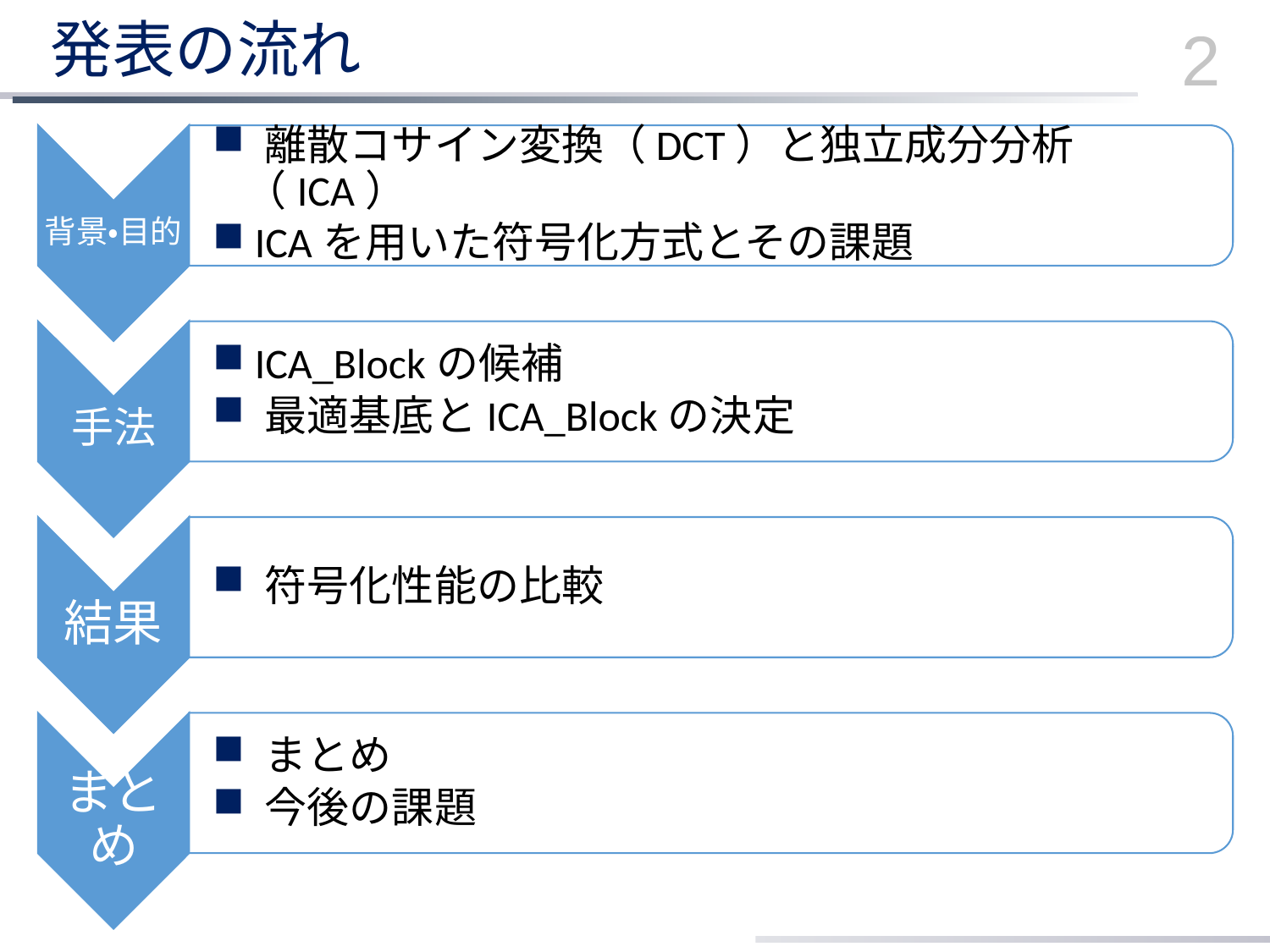

# 発表の流れ
2
背景・目的
 離散コサイン変換（DCT）と独立成分分析（ICA）
 ICAを用いた符号化方式とその課題
手法
 ICA_Blockの候補
 最適基底とICA_Blockの決定
結果
 符号化性能の比較
まとめ
 まとめ
 今後の課題